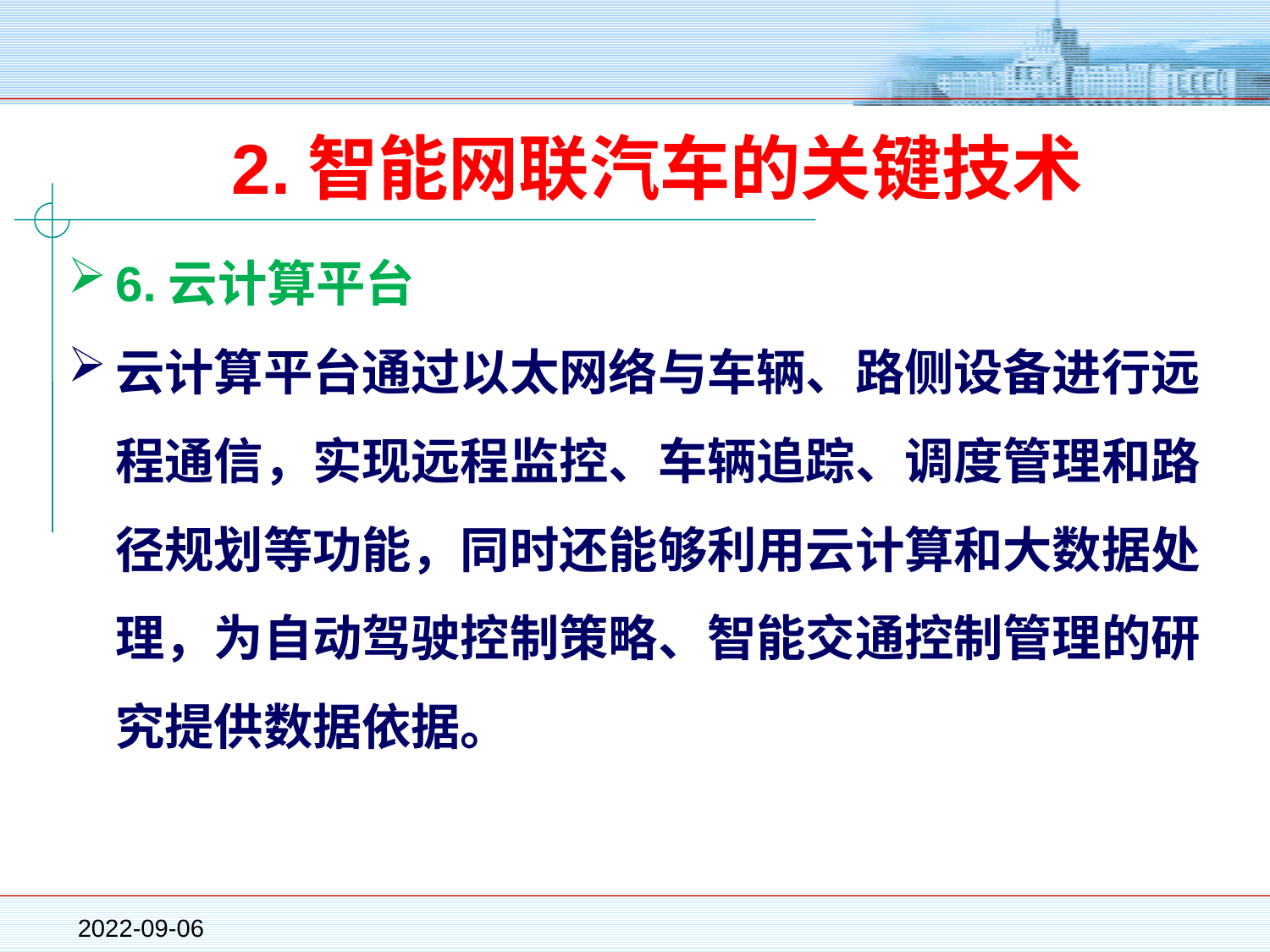

# 2.智能网联汽车的关键技术
6.云计算平台
云计算平台通过以太网络与车辆、路侧设备进行远程通信，实现远程监控、车辆追踪、调度管理和路径规划等功能，同时还能够利用云计算和大数据处理，为自动驾驶控制策略、智能交通控制管理的研究提供数据依据。
2022-09-06